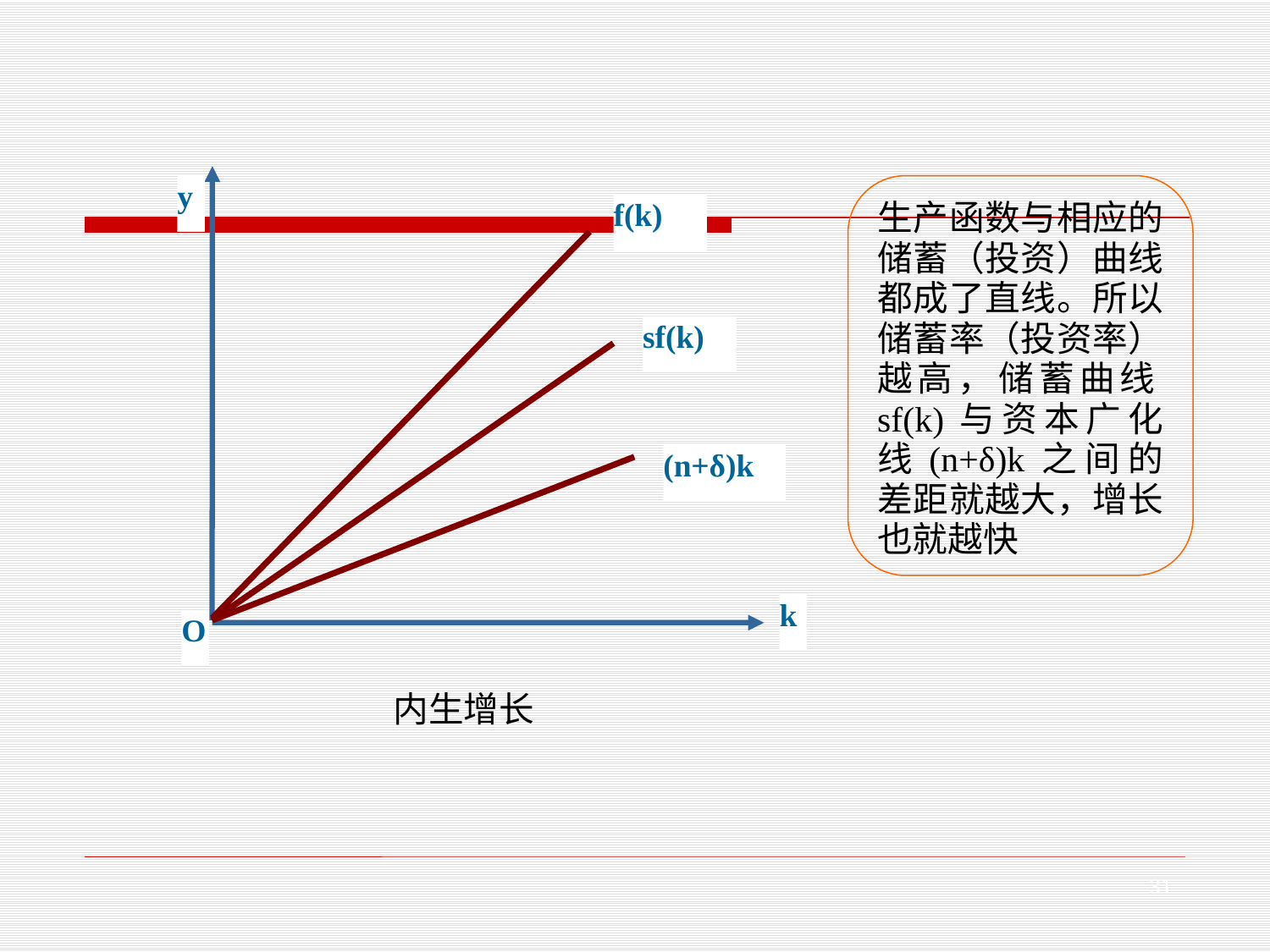

y
f(k)

sf(k)

(n+δ)k

k
O

生产函数与相应的储蓄（投资）曲线都成了直线。所以储蓄率（投资率）越高，储蓄曲线sf(k)与资本广化线(n+δ)k之间的差距就越大，增长也就越快
内生增长
31